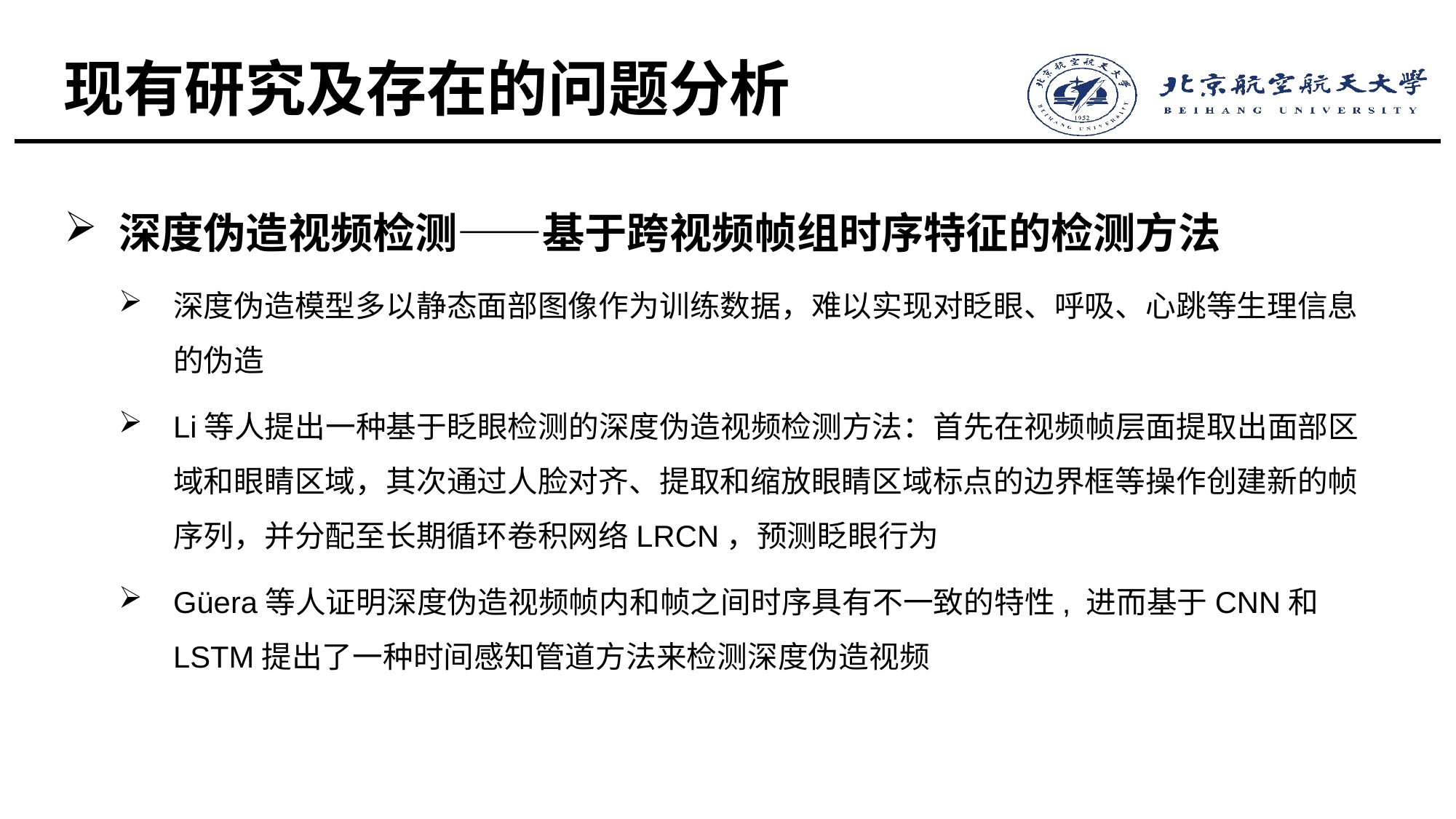

# 现有研究及存在的问题分析
深度伪造视频检测——基于跨视频帧组时序特征的检测方法
深度伪造模型多以静态面部图像作为训练数据，难以实现对眨眼、呼吸、心跳等生理信息的伪造
Li等人提出一种基于眨眼检测的深度伪造视频检测方法：首先在视频帧层面提取出面部区域和眼睛区域，其次通过人脸对齐、提取和缩放眼睛区域标点的边界框等操作创建新的帧序列，并分配至长期循环卷积网络LRCN，预测眨眼行为
Güera等人证明深度伪造视频帧内和帧之间时序具有不一致的特性, 进而基于CNN和LSTM提出了一种时间感知管道方法来检测深度伪造视频

6